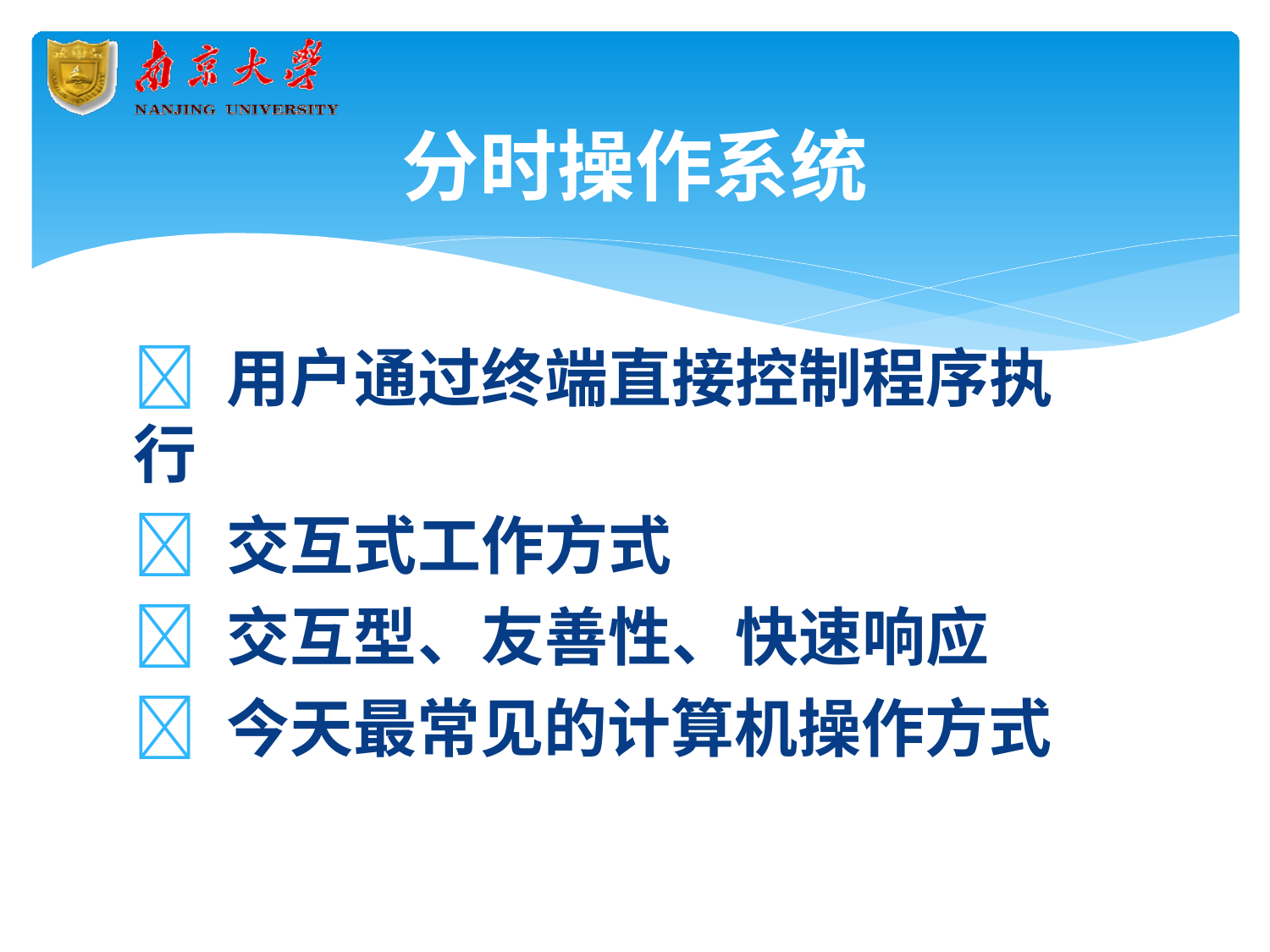

# 分时操作系统
∗ 用户通过终端直接控制程序执行
∗ 交互式工作方式
∗ 交互型、友善性、快速响应
∗ 今天最常见的计算机操作方式